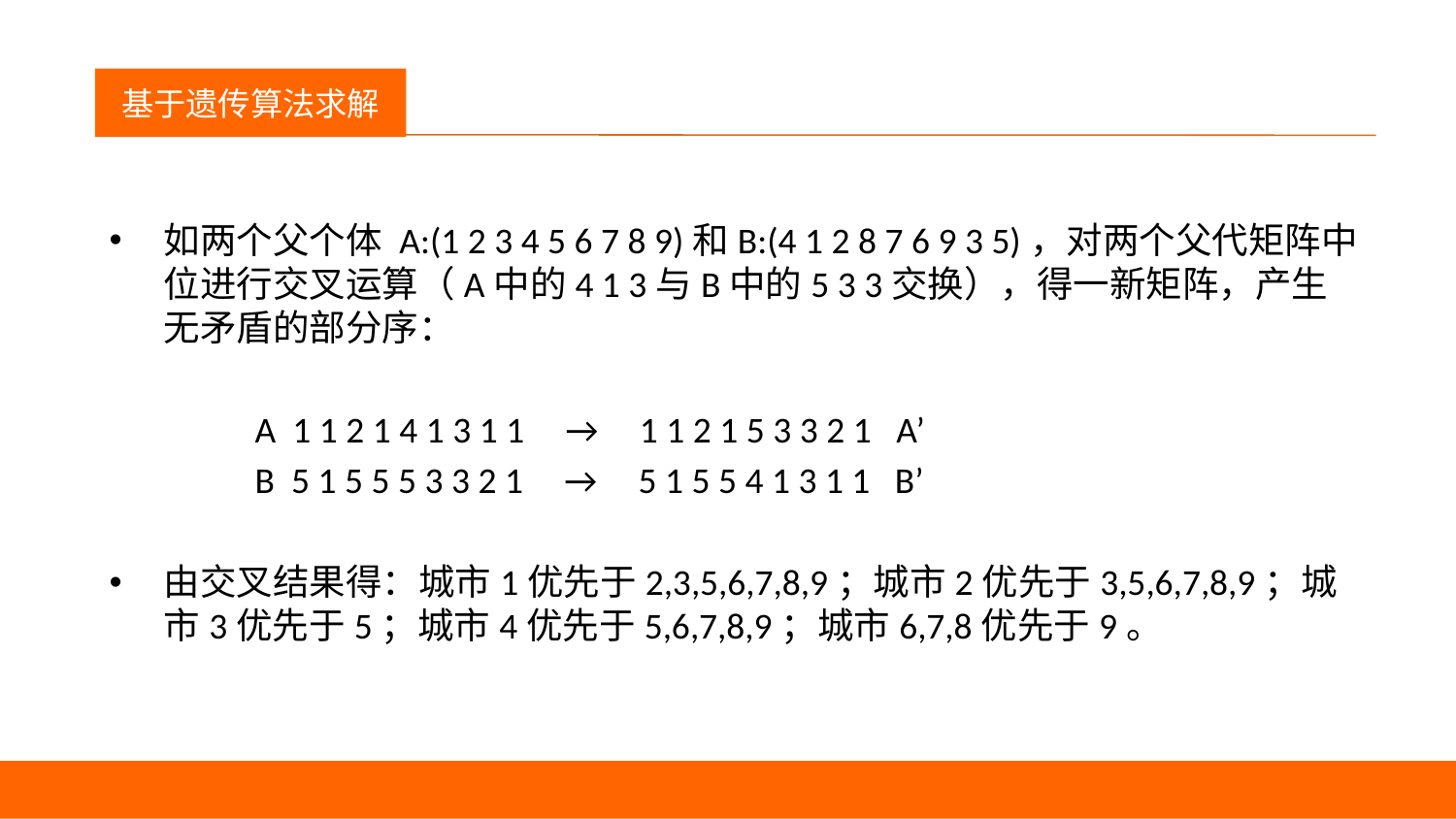

议程
基于遗传算法求解

如两个父个体 A:(1 2 3 4 5 6 7 8 9)和B:(4 1 2 8 7 6 9 3 5)，对两个父代矩阵中位进行交叉运算（A中的4 1 3与B中的5 3 3交换），得一新矩阵，产生无矛盾的部分序：

	A  1 1 2 1 4 1 3 1 1     →     1 1 2 1 5 3 3 2 1   A’
	B  5 1 5 5 5 3 3 2 1     →     5 1 5 5 4 1 3 1 1   B’

由交叉结果得：城市1优先于2,3,5,6,7,8,9；城市2优先于3,5,6,7,8,9；城市3优先于5；城市4优先于5,6,7,8,9；城市6,7,8优先于9。